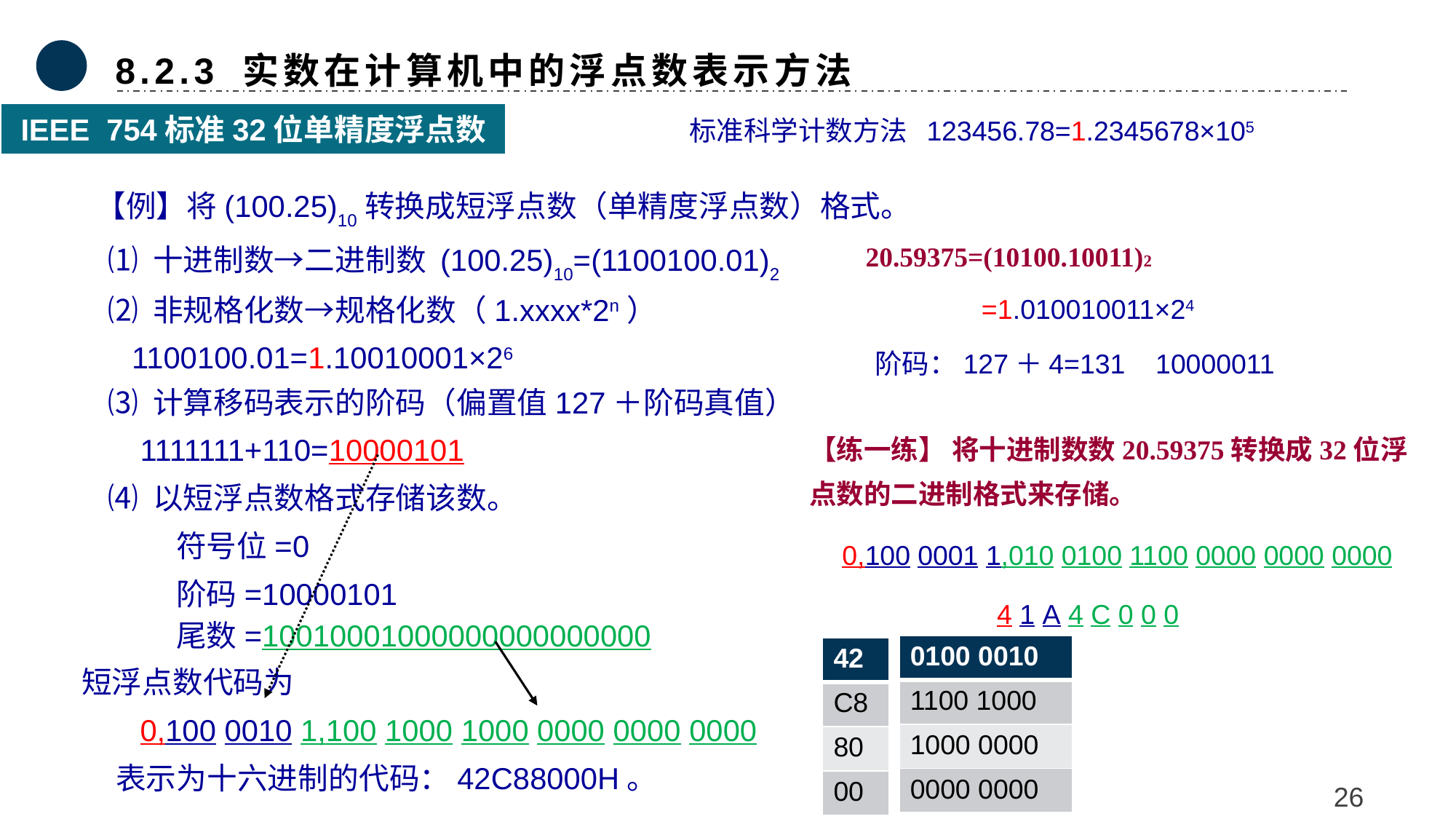

8.2.3 实数在计算机中的浮点数表示方法

IEEE  754标准32位单精度浮点数
标准科学计数方法  123456.78=1.2345678×105
 【例】将(100.25)10转换成短浮点数（单精度浮点数）格式。
    ⑴ 十进制数→二进制数 (100.25)10=(1100100.01)2
    ⑵ 非规格化数→规格化数（1.xxxx*2n）
      1100100.01=1.10010001×26
    ⑶ 计算移码表示的阶码（偏置值127＋阶码真值）
       1111111+110=10000101
    ⑷ 以短浮点数格式存储该数。
             符号位=0
             阶码=10000101
             尾数=10010001000000000000000
短浮点数代码为
       0,100 0010 1,100 1000 1000 0000 0000 0000
    表示为十六进制的代码：42C88000H。

20.59375=(10100.10011)2
=1.010010011×24
阶码：127＋4=131    10000011
【练一练】 将十进制数数20.59375转换成32位浮点数的二进制格式来存储。
0,100 0001 1,010 0100 1100 0000 0000 0000
4 1 A 4 C 0 0 0
| 0100 0010 |
| --- |
| 1100 1000 |
| 1000 0000 |
| 0000 0000 |
| 42 |
| --- |
| C8 |
| 80 |
| 00 |